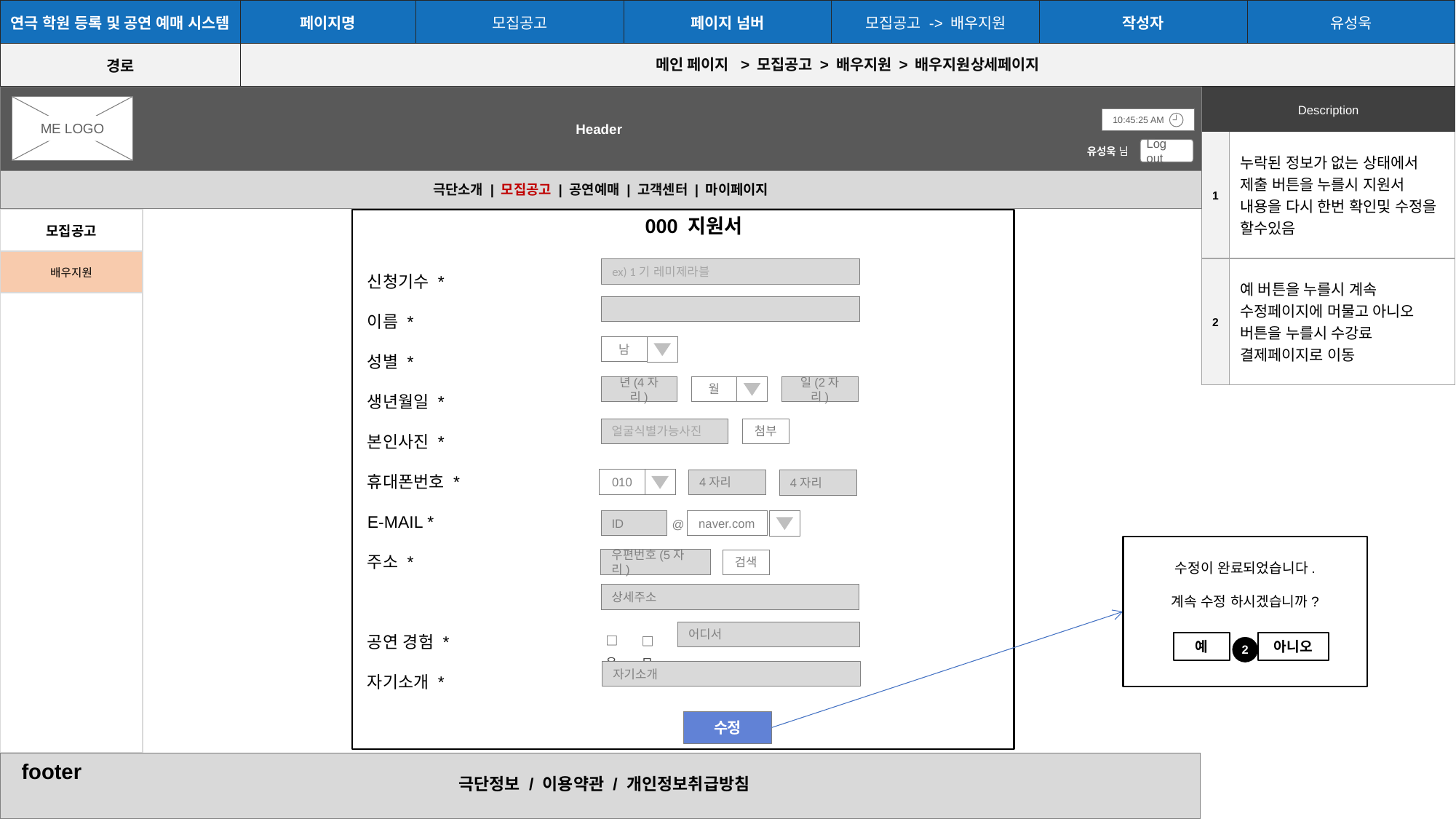

| 연극 학원 등록 및 공연 예매 시스템 | 페이지명 | 모집공고 | 페이지 넘버 | 모집공고 -> 배우지원 | 작성자 | 유성욱 |
| --- | --- | --- | --- | --- | --- | --- |
| 경로 | 메인 페이지 > 모집공고 > 배우지원 > 배우지원상세페이지 |  |  |  |  |  |
Header
| Description |
| --- |

ME LOGO
10:45:25 AM

| 1 | 누락된 정보가 없는 상태에서 제출 버튼을 누를시 지원서 내용을 다시 한번 확인및 수정을 할수있음 |
| --- | --- |
유성욱 님
Log out
극단소개 | 모집공고 | 공연예매 | 고객센터 | 마이페이지
000 지원서
신청기수 *
이름 *
성별 *
생년월일 *
본인사진 *
휴대폰번호 *
E-MAIL *
주소 *

공연 경험 *
자기소개 *

| 모집공고 |
| --- |
| 배우지원 |
|  |
| 2 | 예 버튼을 누를시 계속 수정페이지에 머물고 아니오 버튼을 누를시 수강료 결제페이지로 이동 |
| --- | --- |
ex) 1기 레미제라블

남

월

년(4자리)
일(2자리)
얼굴식별가능사진
첨부
010

4자리
4자리
naver.com

ID
@
수정이 완료되었습니다.
계속 수정 하시겠습니까?
예
우편번호(5자리)
검색
상세주소
□ 유
어디서
□ 무
아니오
2
자기소개
수정

footer
극단정보 / 이용약관 / 개인정보취급방침